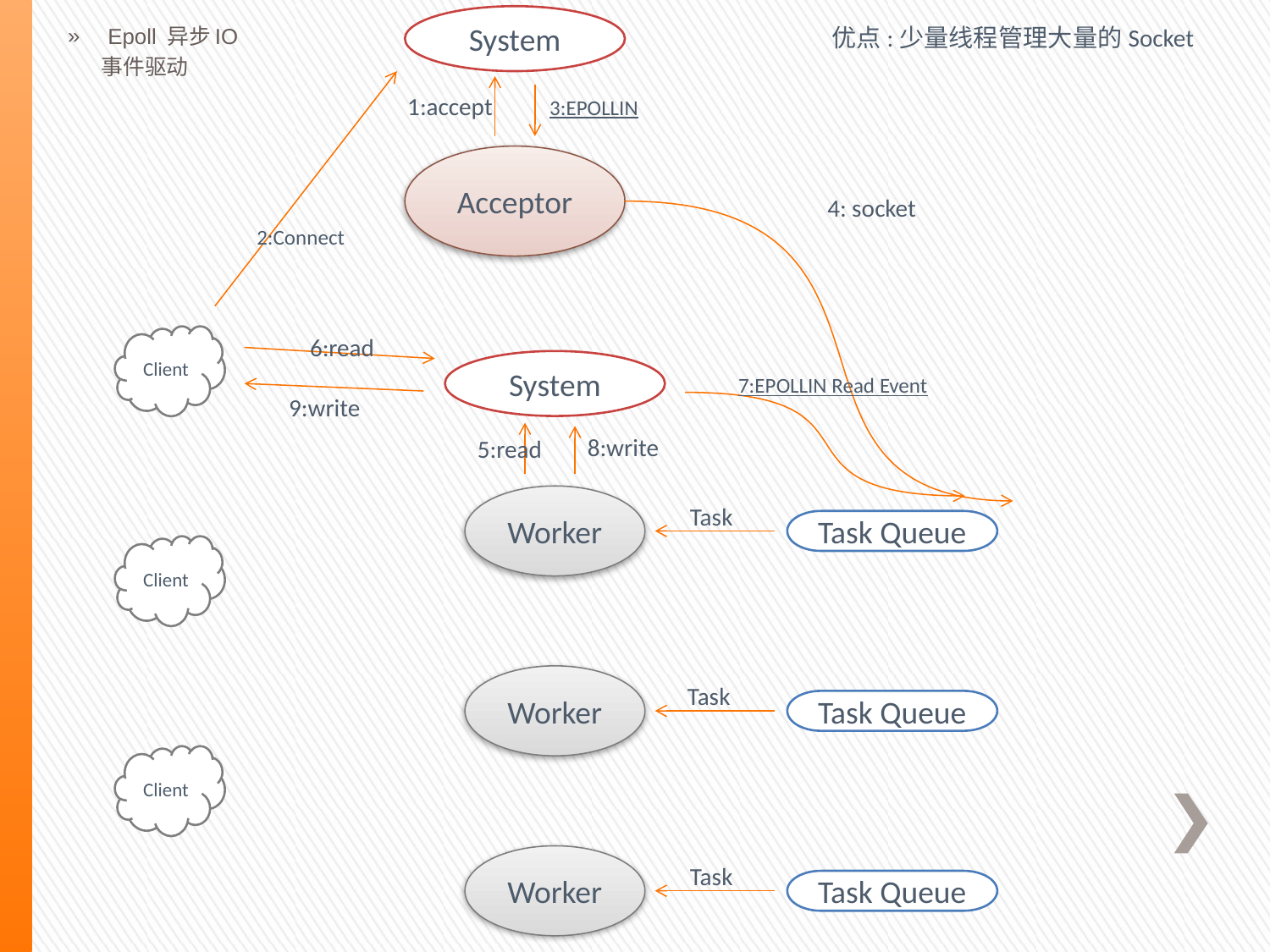

System
Epoll 异步IO
      事件驱动
优点:少量线程管理大量的Socket
1:accept
3:EPOLLIN
Acceptor
4: socket
2:Connect
Client
6:read
System
7:EPOLLIN Read Event
9:write
8:write
5:read
Worker
Task
Task Queue
Client
Worker
Task
Task Queue
Client
Worker
Task
Task Queue